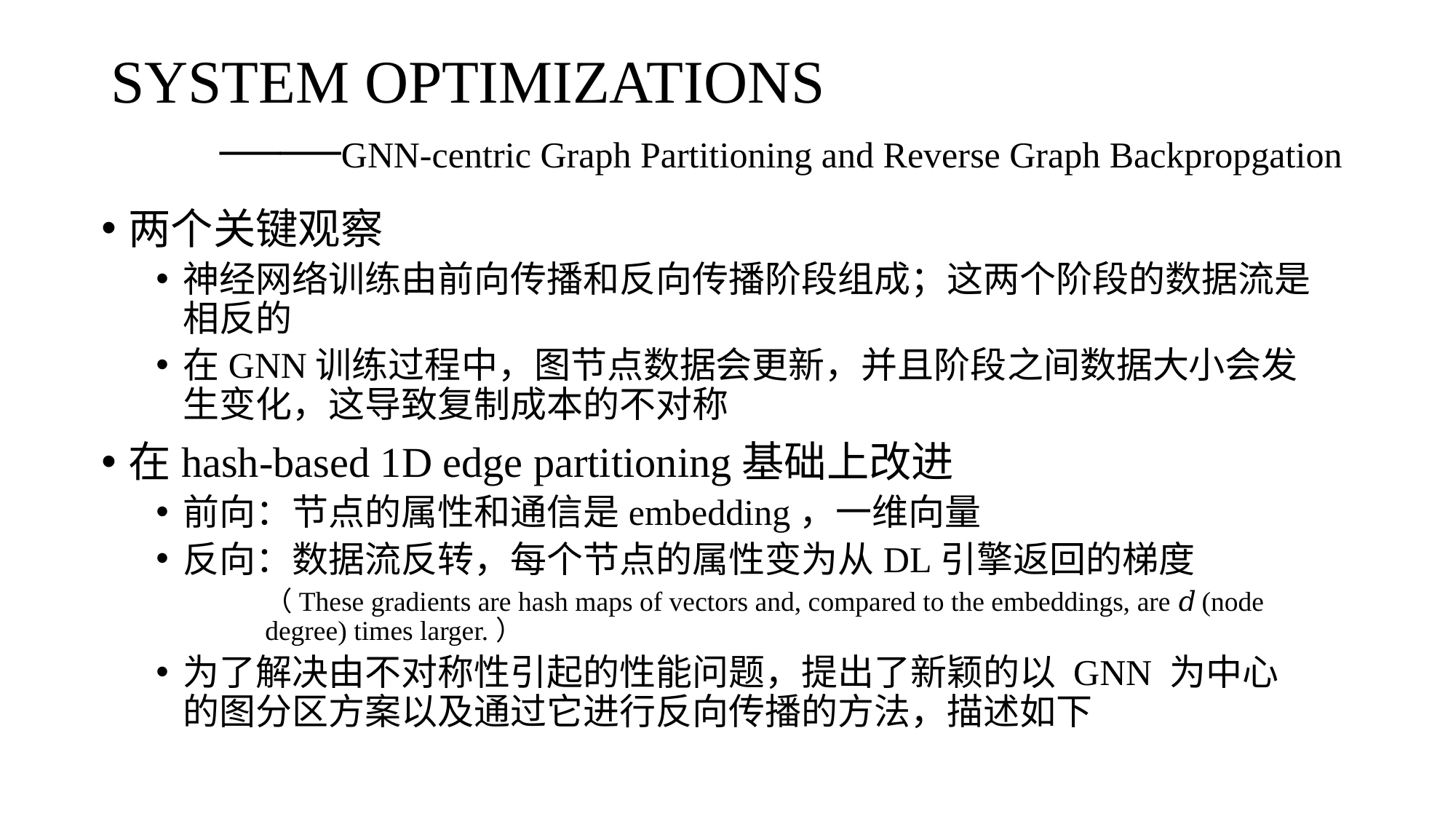

# SYSTEM OPTIMIZATIONS ——GNN-centric Graph Partitioning and Reverse Graph Backpropgation
两个关键观察
神经网络训练由前向传播和反向传播阶段组成；这两个阶段的数据流是相反的
在GNN训练过程中，图节点数据会更新，并且阶段之间数据大小会发生变化，这导致复制成本的不对称
在hash-based 1D edge partitioning基础上改进
前向：节点的属性和通信是embedding，一维向量
反向：数据流反转，每个节点的属性变为从DL引擎返回的梯度
（These gradients are hash maps of vectors and, compared to the embeddings, are 𝑑 (node degree) times larger.）
为了解决由不对称性引起的性能问题，提出了新颖的以 GNN 为中心的图分区方案以及通过它进行反向传播的方法，描述如下